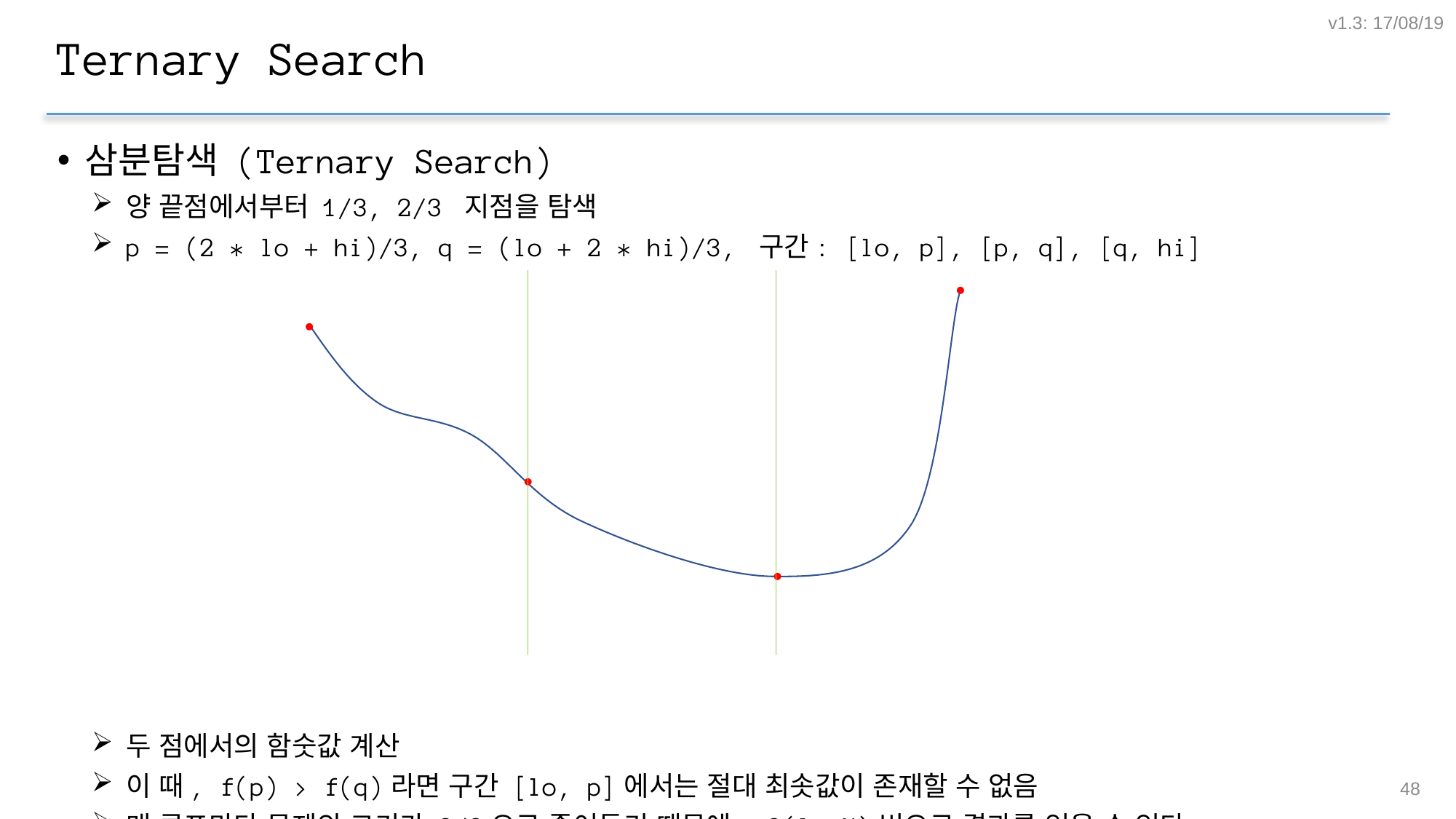

v1.3: 17/08/19
# Ternary Search
삼분탐색 (Ternary Search)
양 끝점에서부터 1/3, 2/3 지점을 탐색
p = (2 * lo + hi)/3, q = (lo + 2 * hi)/3, 구간: [lo, p], [p, q], [q, hi]

두 점에서의 함숫값 계산
이 때, f(p) > f(q)라면 구간 [lo, p]에서는 절대 최솟값이 존재할 수 없음
매 루프마다 문제의 크기가 2/3으로 줄어들기 때문에, O(logN)번으로 결과를 얻을 수 있다.

48